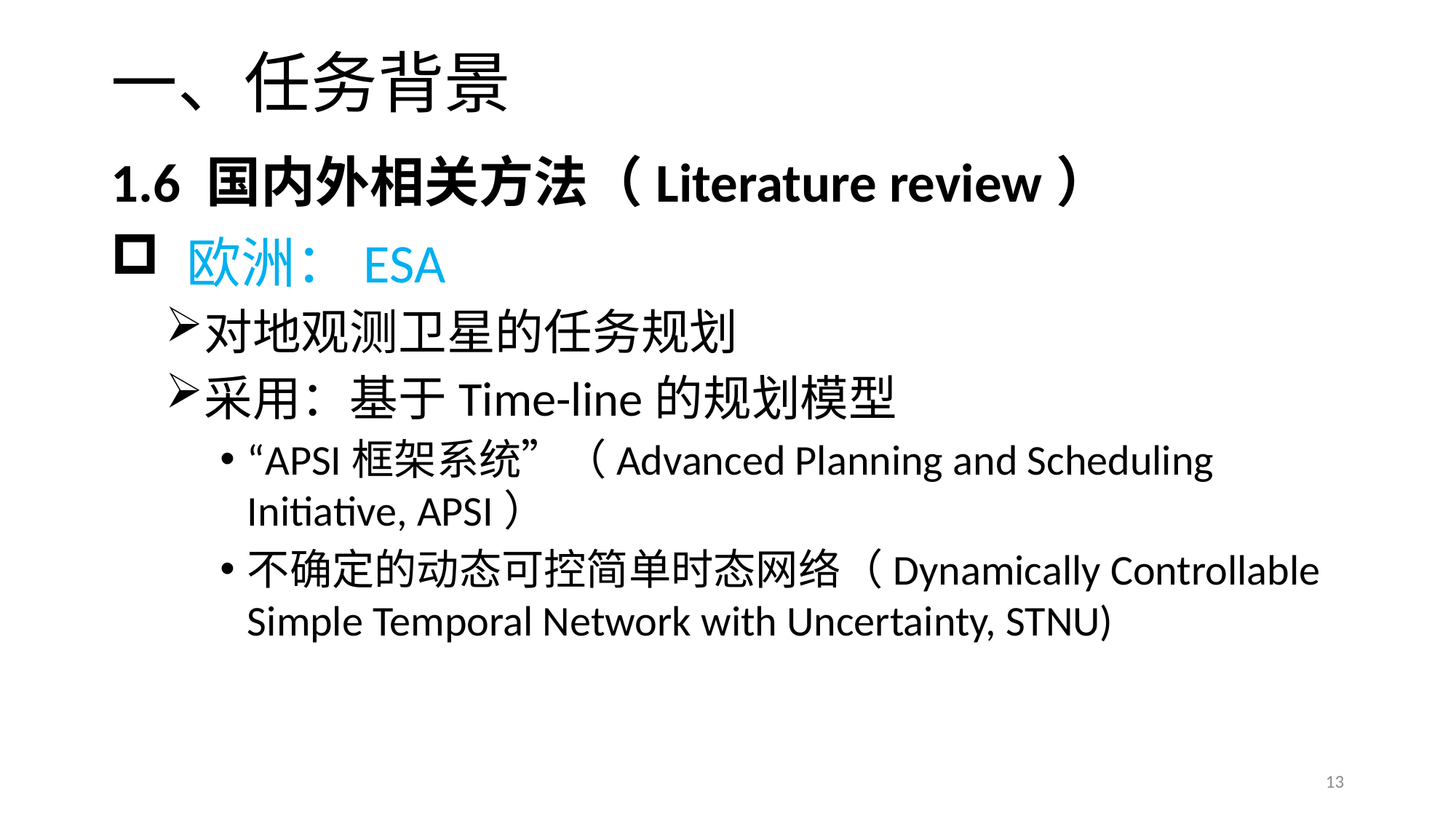

# 一、任务背景
1.6 国内外相关方法（Literature review）
 欧洲：ESA
对地观测卫星的任务规划
采用：基于Time-line的规划模型
“APSI框架系统”（Advanced Planning and Scheduling Initiative, APSI）
不确定的动态可控简单时态网络（Dynamically Controllable Simple Temporal Network with Uncertainty, STNU)
13